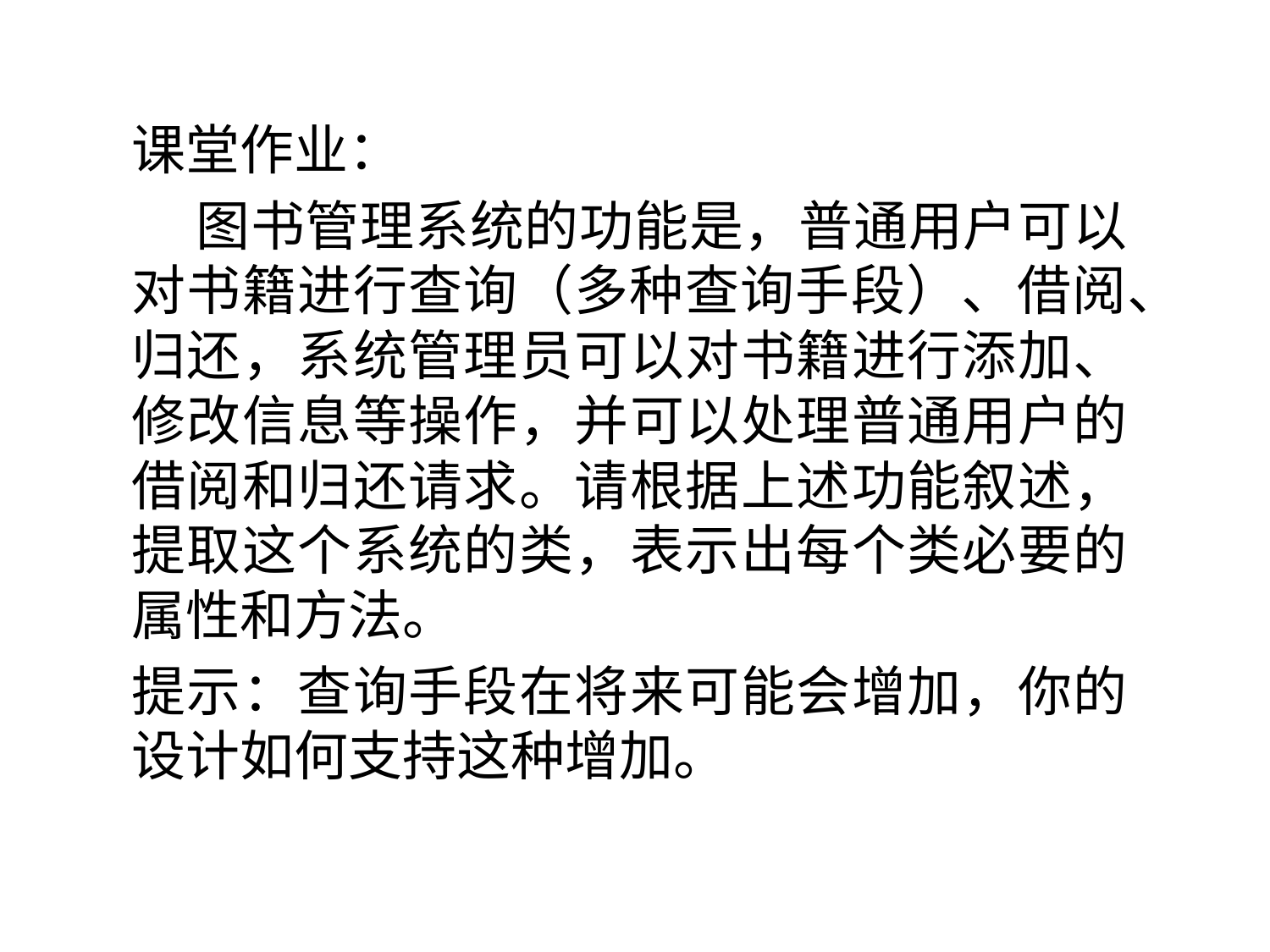

课堂作业：
    图书管理系统的功能是，普通用户可以对书籍进行查询（多种查询手段）、借阅、归还，系统管理员可以对书籍进行添加、修改信息等操作，并可以处理普通用户的借阅和归还请求。请根据上述功能叙述，提取这个系统的类，表示出每个类必要的属性和方法。
提示：查询手段在将来可能会增加，你的设计如何支持这种增加。